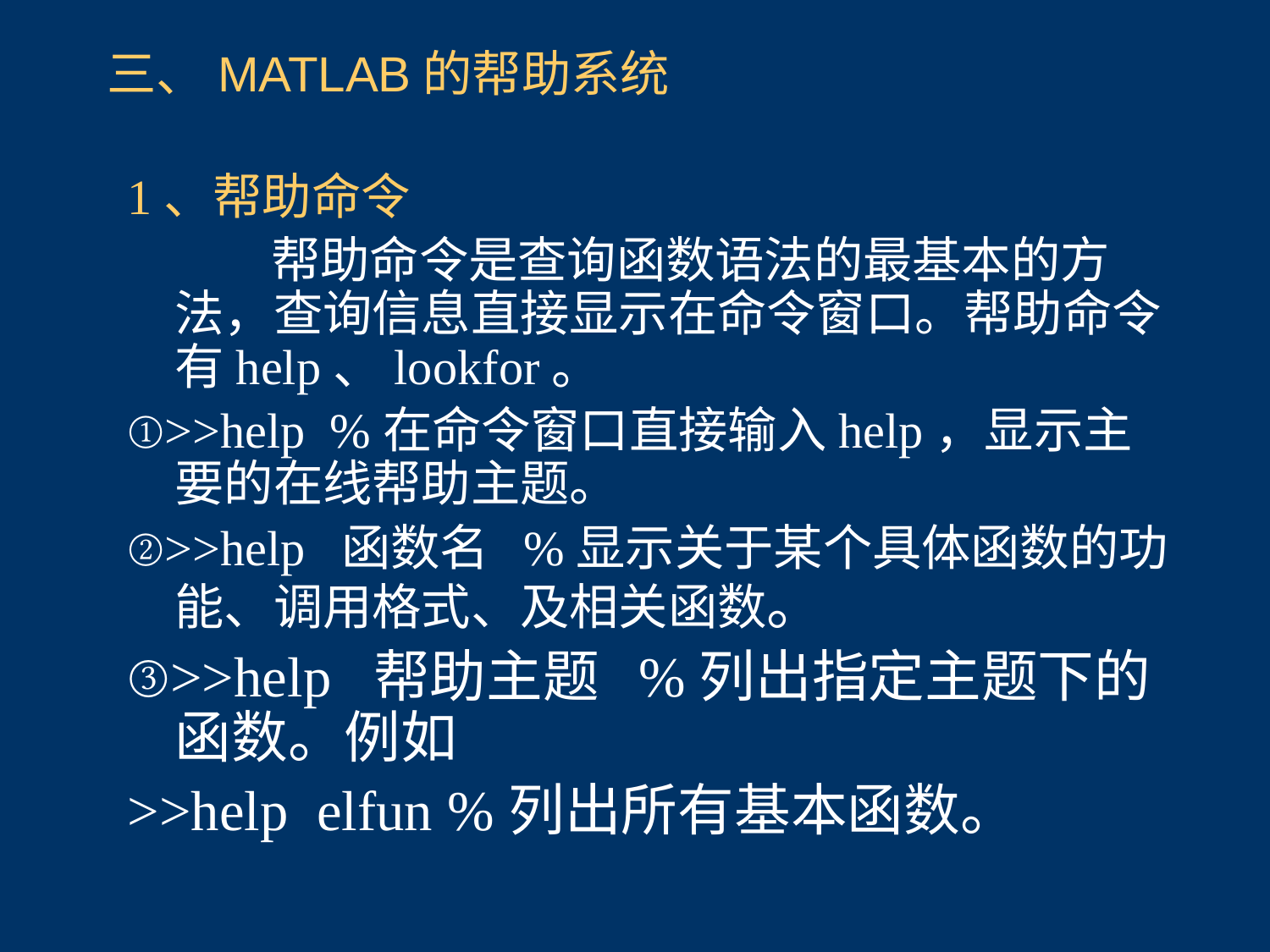

三、MATLAB的帮助系统
1、帮助命令
            帮助命令是查询函数语法的最基本的方法，查询信息直接显示在命令窗口。帮助命令有help、lookfor。
①>>help  %在命令窗口直接输入help，显示主要的在线帮助主题。
②>>help  函数名  %显示关于某个具体函数的功能、调用格式、及相关函数。
③>>help  帮助主题  %列出指定主题下的函数。例如
>>help  elfun %列出所有基本函数。